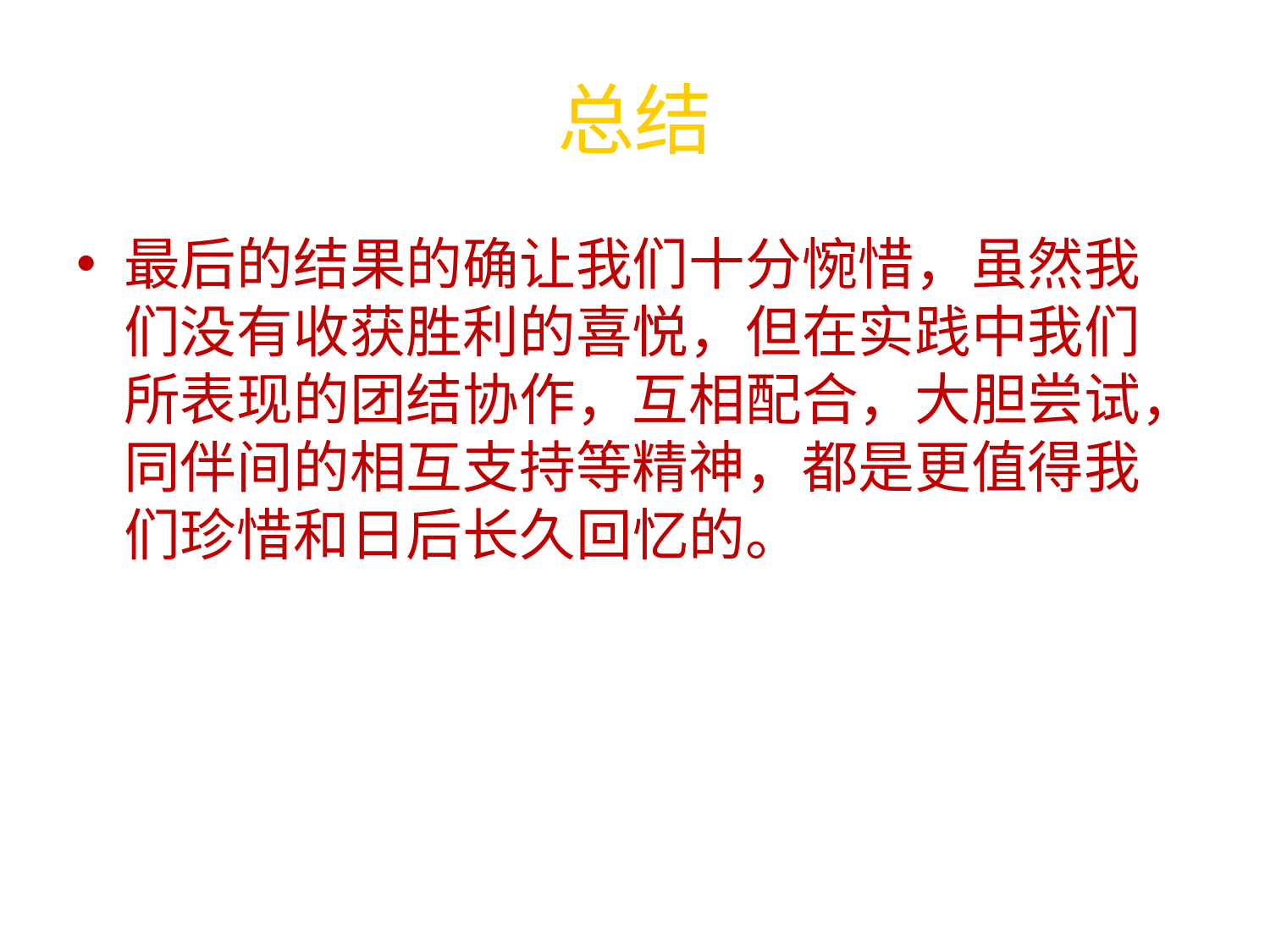

# 总结
最后的结果的确让我们十分惋惜，虽然我们没有收获胜利的喜悦，但在实践中我们所表现的团结协作，互相配合，大胆尝试，同伴间的相互支持等精神，都是更值得我们珍惜和日后长久回忆的。